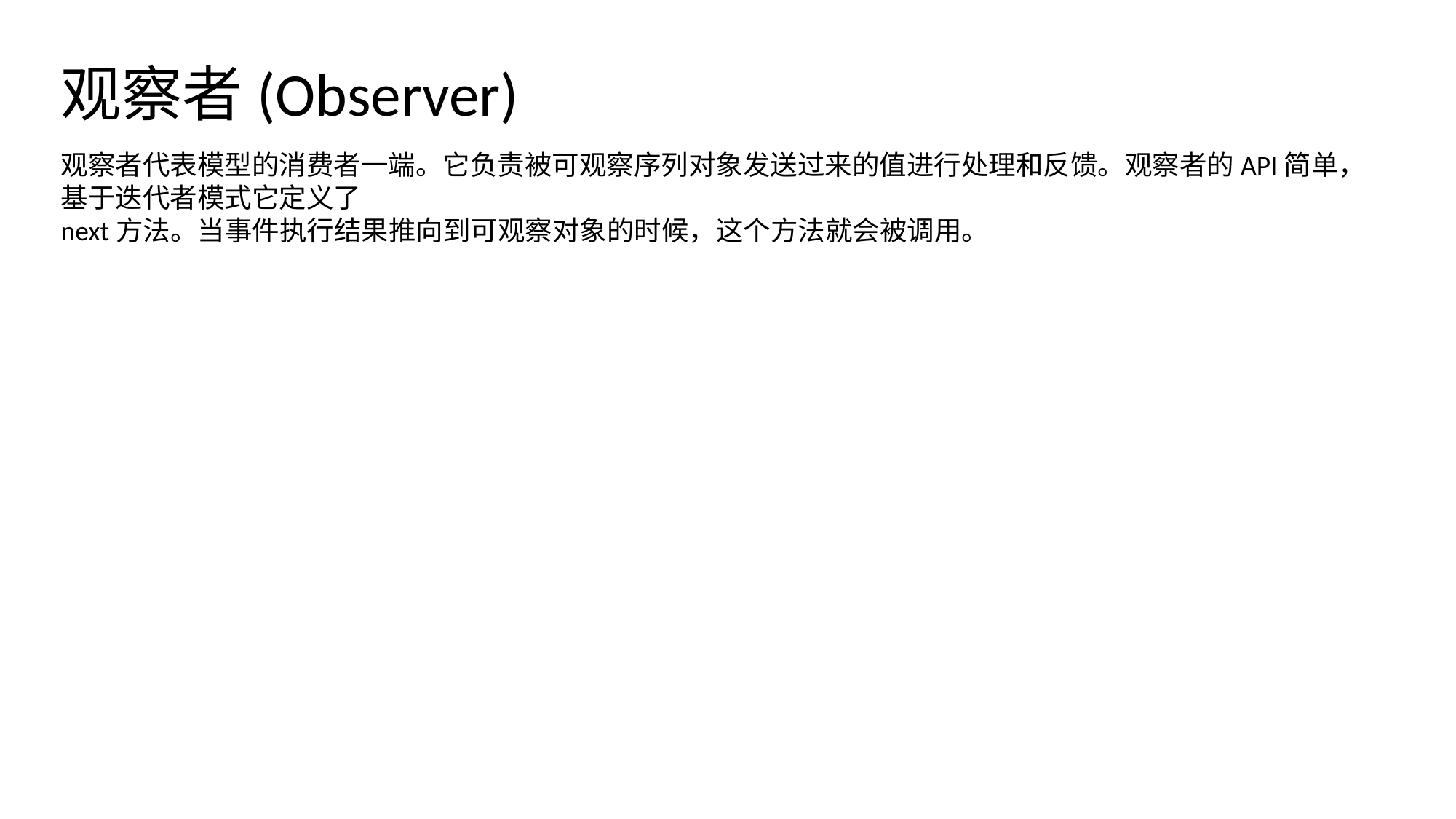

# 观察者(Observer)
观察者代表模型的消费者一端。它负责被可观察序列对象发送过来的值进行处理和反馈。观察者的API简单，基于迭代者模式它定义了
next方法。当事件执行结果推向到可观察对象的时候，这个方法就会被调用。